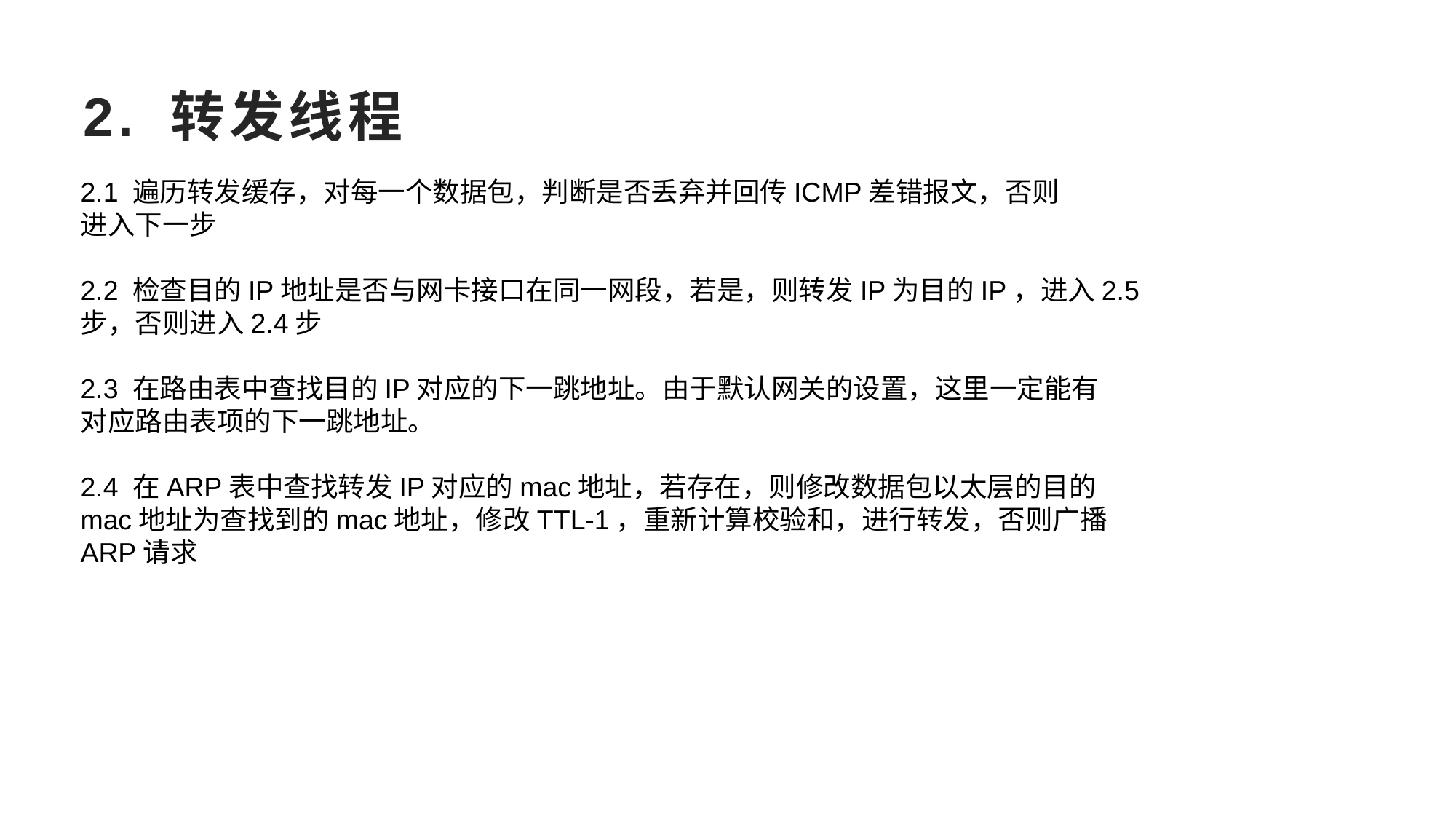

# 2. 转发线程
2.1 遍历转发缓存，对每一个数据包，判断是否丢弃并回传ICMP差错报文，否则
进入下一步

2.2 检查目的IP地址是否与网卡接口在同一网段，若是，则转发IP为目的IP，进入2.5
步，否则进入2.4步

2.3 在路由表中查找目的IP对应的下一跳地址。由于默认网关的设置，这里一定能有
对应路由表项的下一跳地址。

2.4 在ARP表中查找转发IP对应的mac地址，若存在，则修改数据包以太层的目的
mac地址为查找到的mac地址，修改TTL-1，重新计算校验和，进行转发，否则广播
ARP请求